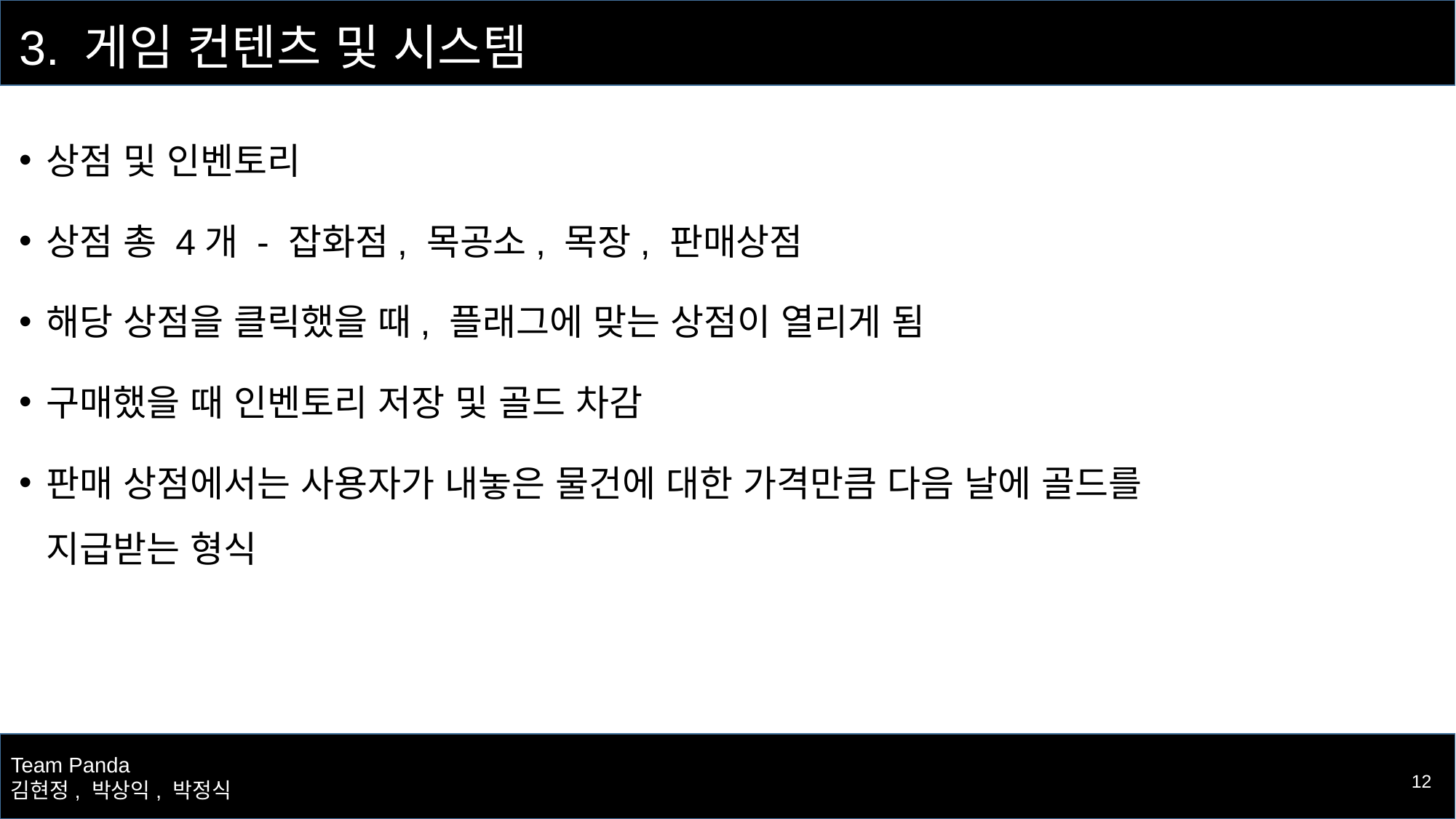

# 3. 게임 컨텐츠 및 시스템
상점 및 인벤토리
상점 총 4개 - 잡화점, 목공소, 목장, 판매상점
해당 상점을 클릭했을 때, 플래그에 맞는 상점이 열리게 됨
구매했을 때 인벤토리 저장 및 골드 차감
판매 상점에서는 사용자가 내놓은 물건에 대한 가격만큼 다음 날에 골드를 지급받는 형식